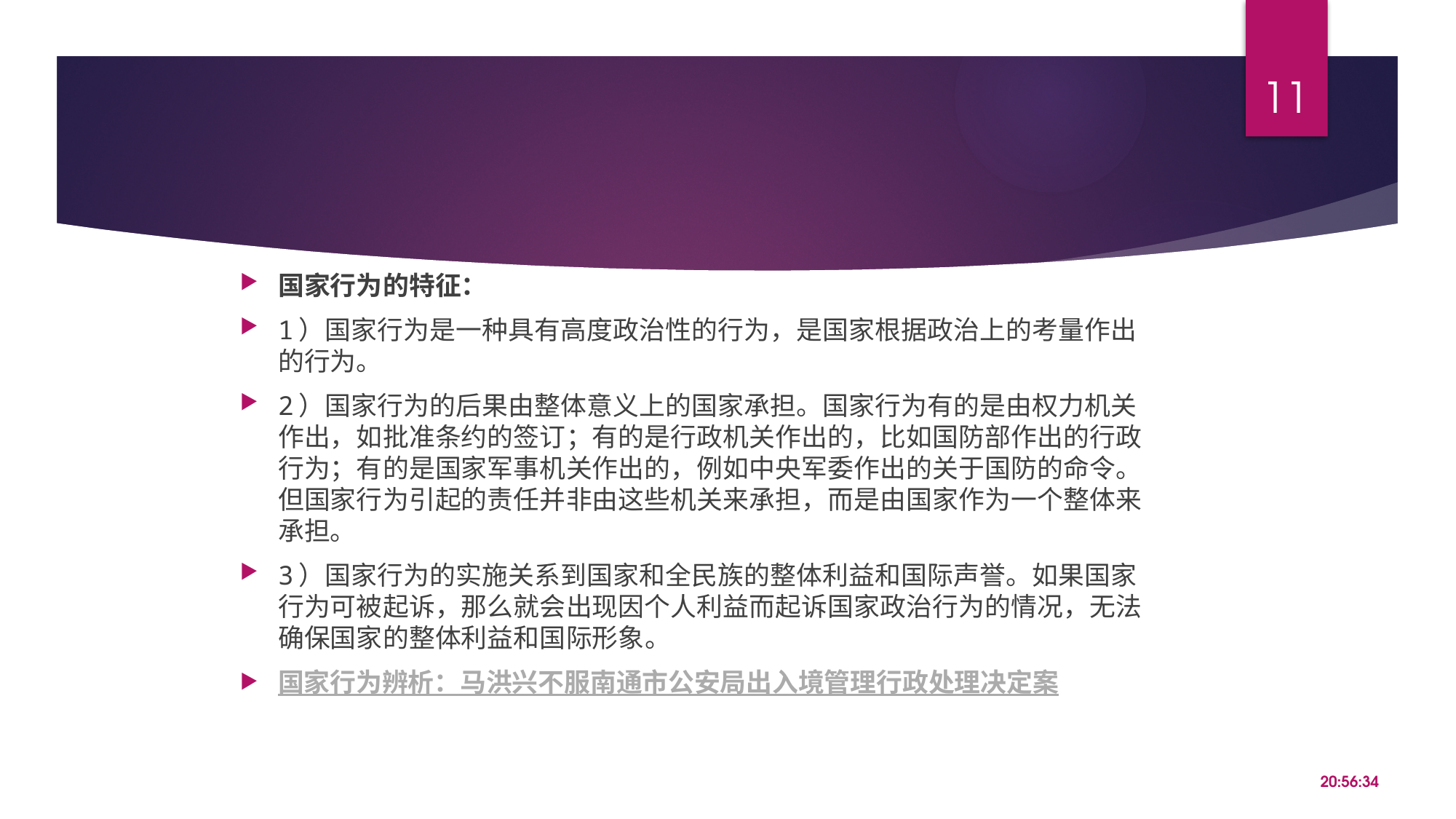

11
#
国家行为的特征：
1）国家行为是一种具有高度政治性的行为，是国家根据政治上的考量作出的行为。
2）国家行为的后果由整体意义上的国家承担。国家行为有的是由权力机关作出，如批准条约的签订；有的是行政机关作出的，比如国防部作出的行政行为；有的是国家军事机关作出的，例如中央军委作出的关于国防的命令。但国家行为引起的责任并非由这些机关来承担，而是由国家作为一个整体来承担。
3）国家行为的实施关系到国家和全民族的整体利益和国际声誉。如果国家行为可被起诉，那么就会出现因个人利益而起诉国家政治行为的情况，无法确保国家的整体利益和国际形象。
国家行为辨析：马洪兴不服南通市公安局出入境管理行政处理决定案

20:56:34